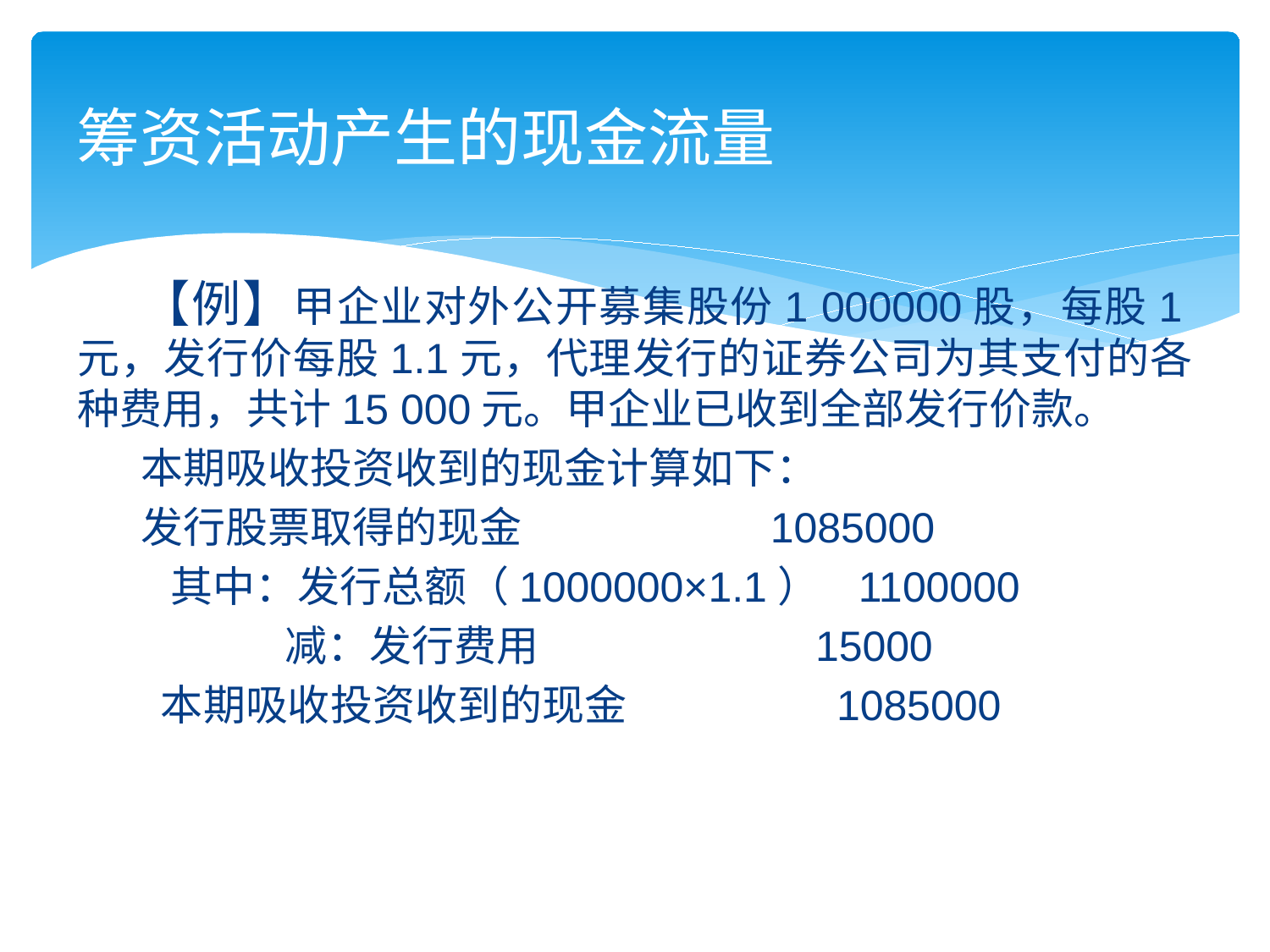

# 筹资活动产生的现金流量
【例】甲企业对外公开募集股份1 000000股，每股1元，发行价每股1.1元，代理发行的证券公司为其支付的各种费用，共计15 000元。甲企业已收到全部发行价款。
本期吸收投资收到的现金计算如下：
发行股票取得的现金                         1085000
  其中：发行总额（1000000×1.1）   1100000
              减：发行费用                            15000
 本期吸收投资收到的现金                     1085000